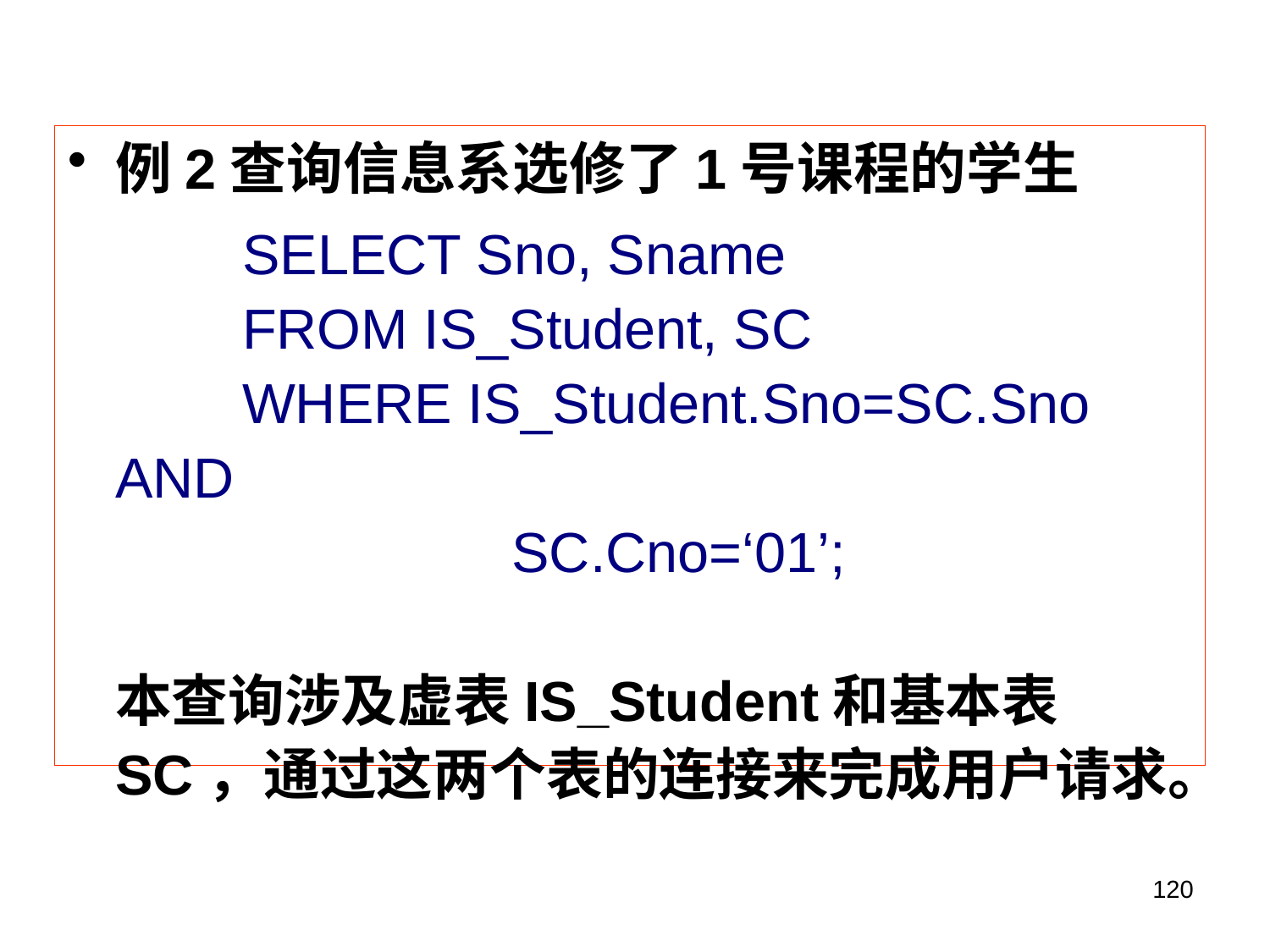

例2查询信息系选修了1号课程的学生
		SELECT Sno, Sname
	FROM IS_Student, SC
	WHERE IS_Student.Sno=SC.Sno AND
     			 SC.Cno=‘01’;
本查询涉及虚表IS_Student和基本表SC，通过这两个表的连接来完成用户请求。
120